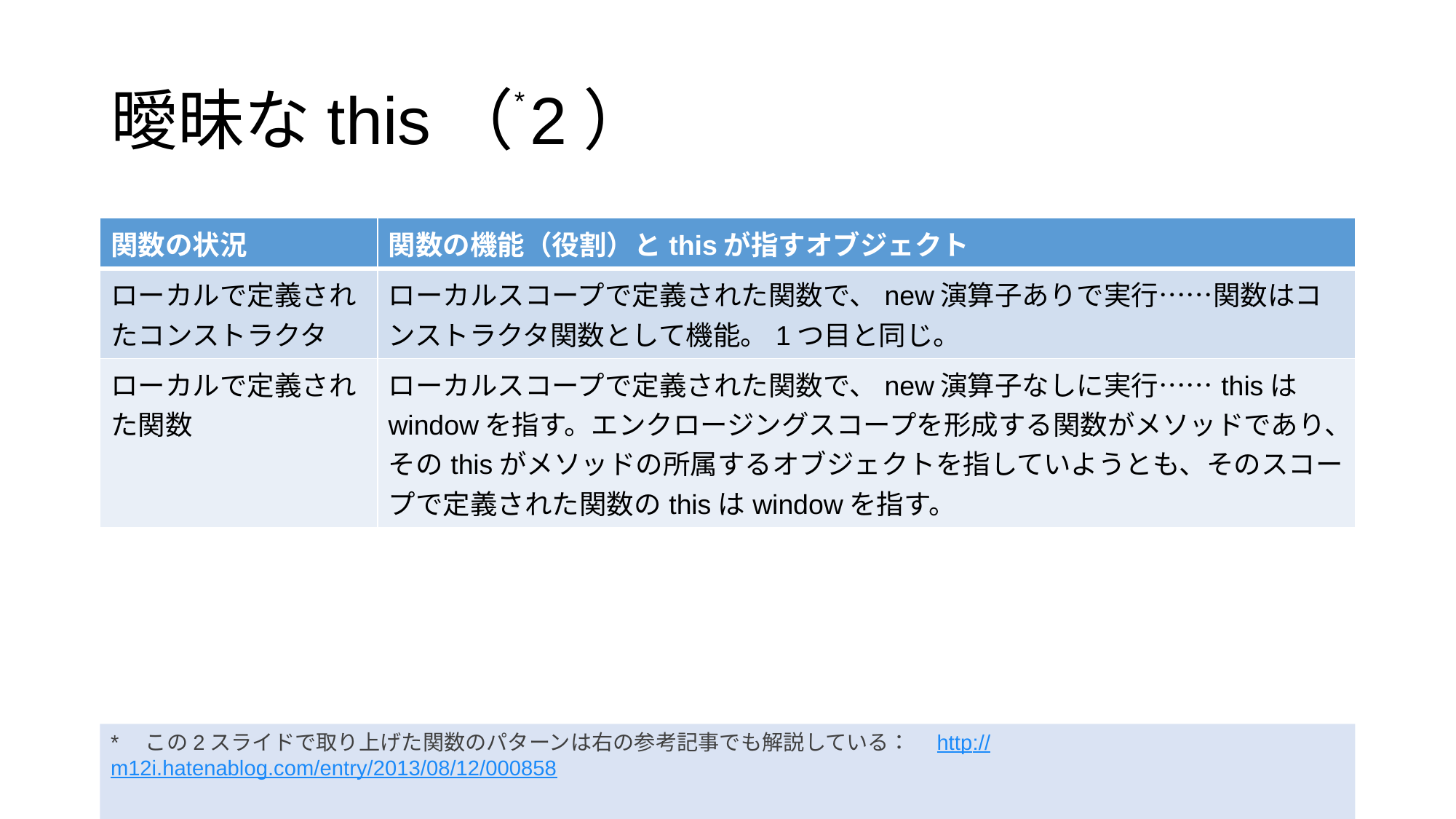

# 曖昧なthis（2）
*
| 関数の状況 | 関数の機能（役割）とthisが指すオブジェクト |
| --- | --- |
| ローカルで定義されたコンストラクタ | ローカルスコープで定義された関数で、new演算子ありで実行……関数はコンストラクタ関数として機能。1つ目と同じ。 |
| ローカルで定義された関数 | ローカルスコープで定義された関数で、new演算子なしに実行……thisはwindowを指す。エンクロージングスコープを形成する関数がメソッドであり、そのthisがメソッドの所属するオブジェクトを指していようとも、そのスコープで定義された関数のthisはwindowを指す。 |
*　この2スライドで取り上げた関数のパターンは右の参考記事でも解説している：　http://m12i.hatenablog.com/entry/2013/08/12/000858